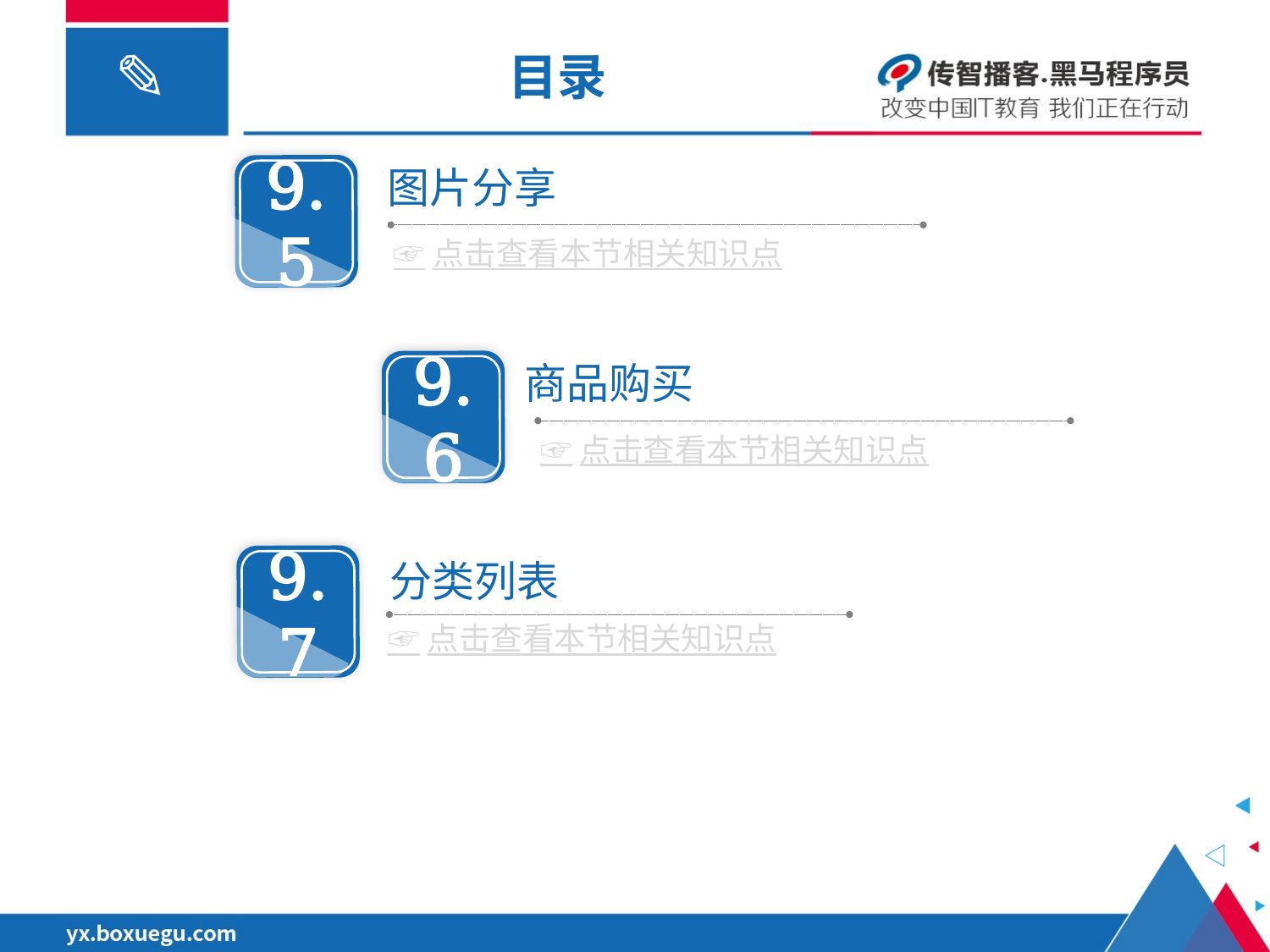

# 目录
9.5

图片分享
☞点击查看本节相关知识点
9.6

商品购买
☞点击查看本节相关知识点
9.7

分类列表
☞点击查看本节相关知识点